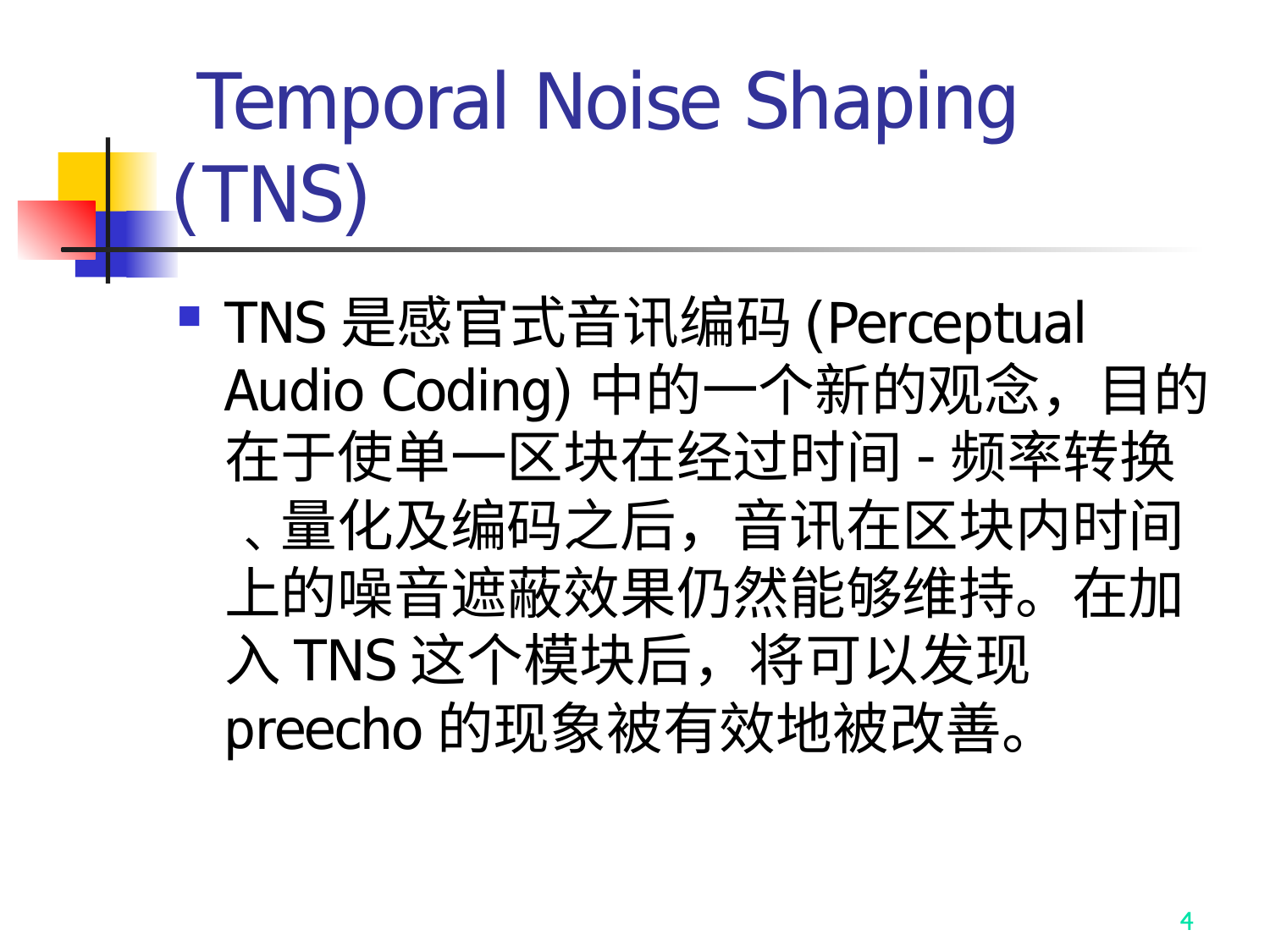

# Temporal Noise Shaping (TNS)
TNS是感官式音讯编码(Perceptual Audio Coding)中的一个新的观念，目的在于使单一区块在经过时间-频率转换﹑量化及编码之后，音讯在区块内时间上的噪音遮蔽效果仍然能够维持。在加入TNS这个模块后，将可以发现preecho的现象被有效地被改善。
4